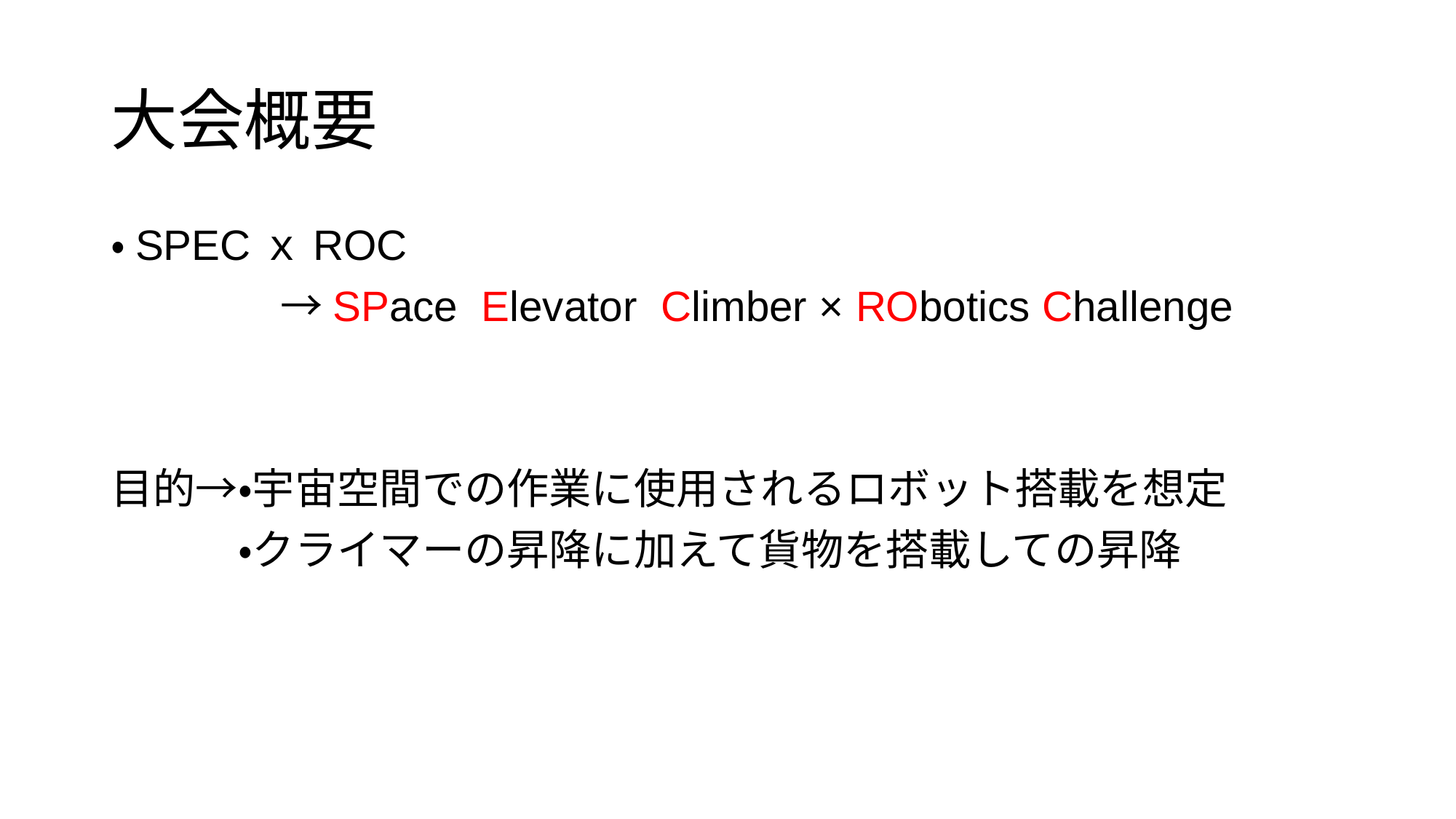

# 大会概要
・SPECｘROC
　　　　→SPace  Elevator  Climber × RObotics Challenge

目的→・宇宙空間での作業に使用されるロボット搭載を想定
　　　・クライマーの昇降に加えて貨物を搭載しての昇降